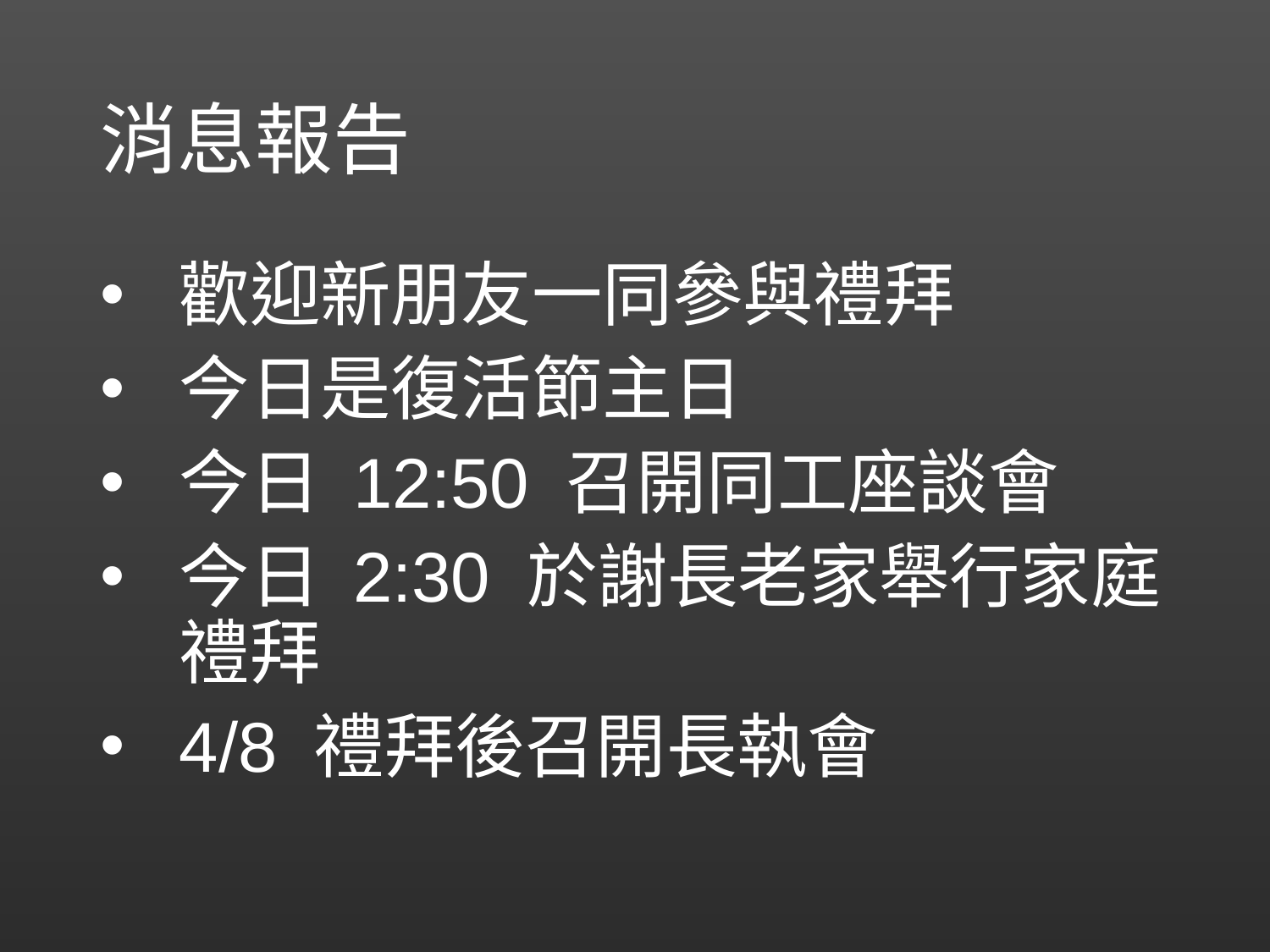

# 消息報告
歡迎新朋友一同參與禮拜
今日是復活節主日
今日 12:50 召開同工座談會
今日 2:30 於謝長老家舉行家庭禮拜
4/8 禮拜後召開長執會